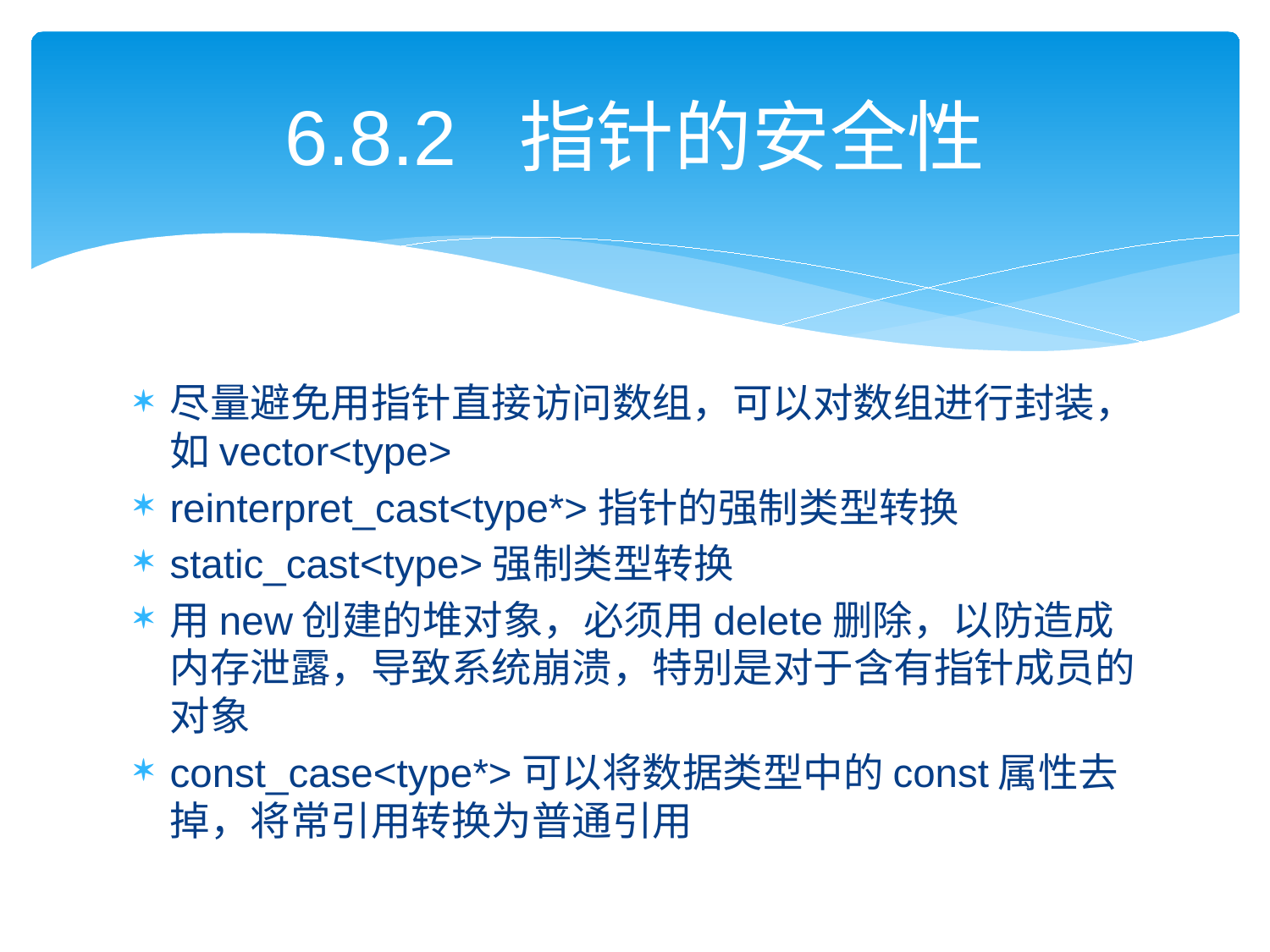

# 6.8.2  指针的安全性
尽量避免用指针直接访问数组，可以对数组进行封装，如vector<type>
reinterpret_cast<type*>指针的强制类型转换
static_cast<type>强制类型转换
用new创建的堆对象，必须用delete删除，以防造成内存泄露，导致系统崩溃，特别是对于含有指针成员的对象
const_case<type*>可以将数据类型中的const属性去掉，将常引用转换为普通引用